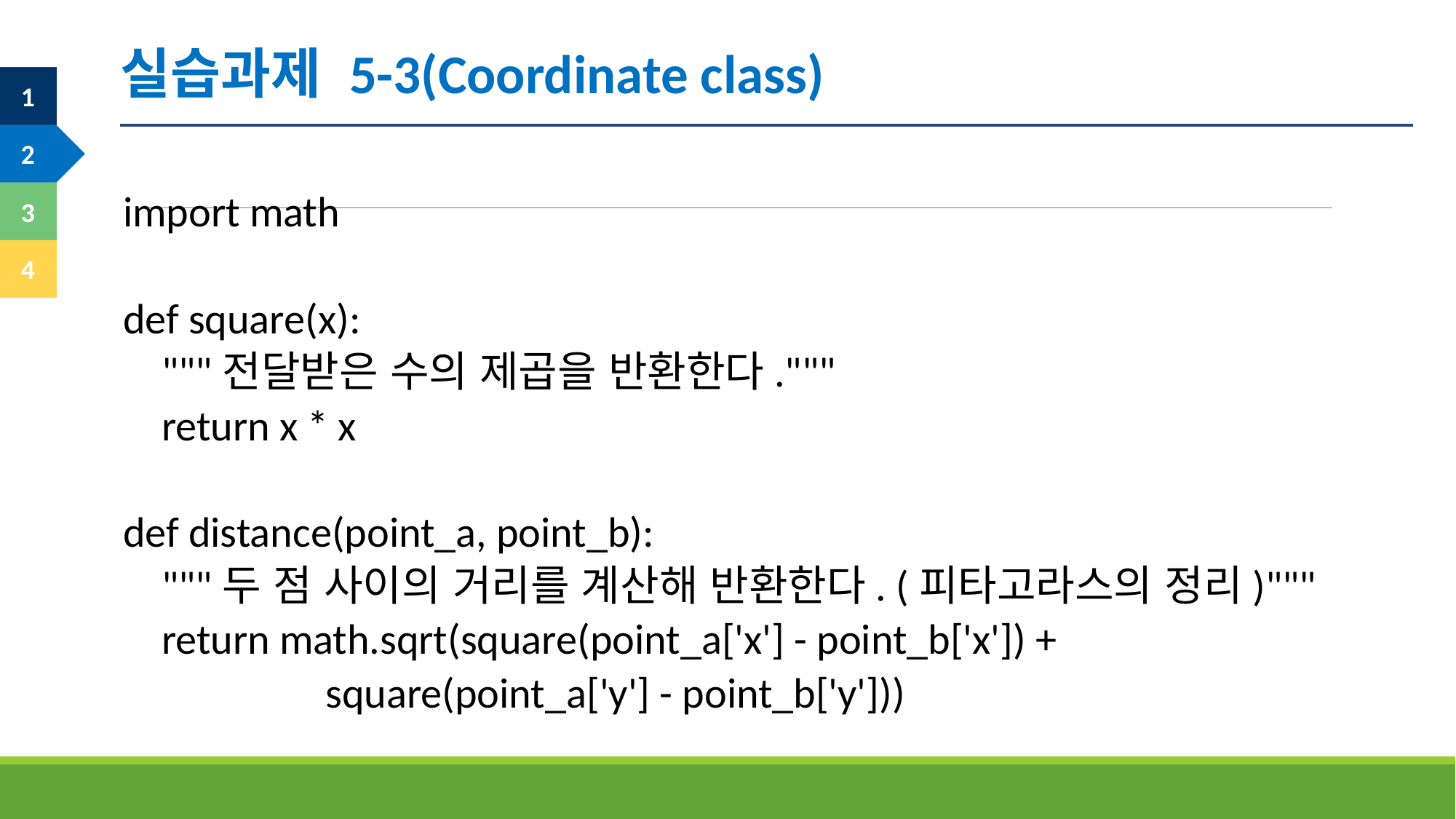

실습과제 5-3(Coordinate class)

import math

def square(x):
    """전달받은 수의 제곱을 반환한다."""
    return x * x

def distance(point_a, point_b):
    """두 점 사이의 거리를 계산해 반환한다. (피타고라스의 정리)"""
    return math.sqrt(square(point_a['x'] - point_b['x']) +
                     square(point_a['y'] - point_b['y']))